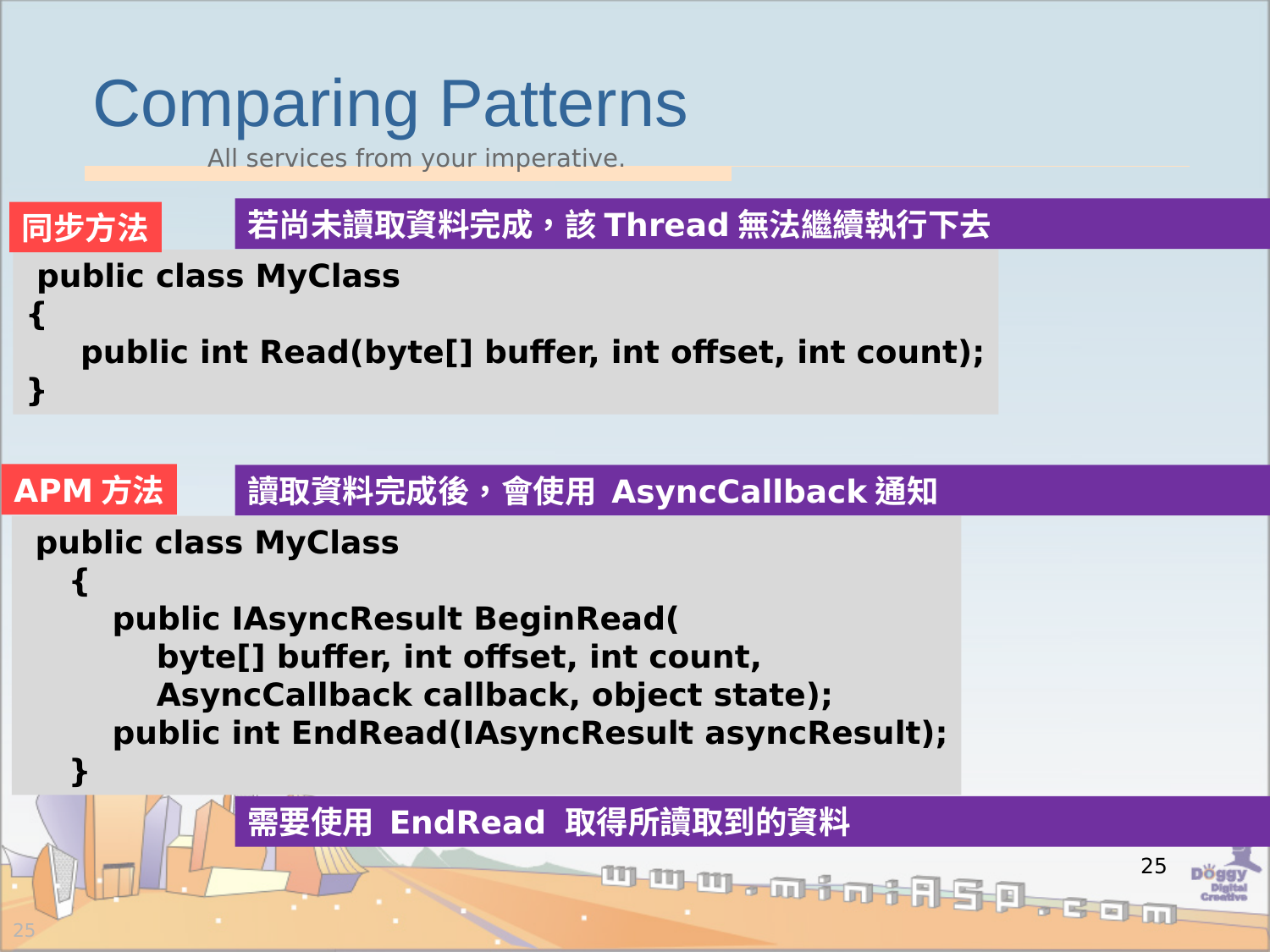

# Comparing Patterns
若尚未讀取資料完成，該Thread無法繼續執行下去
同步方法
 public class MyClass
{
     public int Read(byte[] buffer, int offset, int count);
}
APM方法
讀取資料完成後，會使用 AsyncCallback通知
 public class MyClass
    {
        public IAsyncResult BeginRead(
            byte[] buffer, int offset, int count,
            AsyncCallback callback, object state);
        public int EndRead(IAsyncResult asyncResult);
    }
需要使用 EndRead 取得所讀取到的資料
25